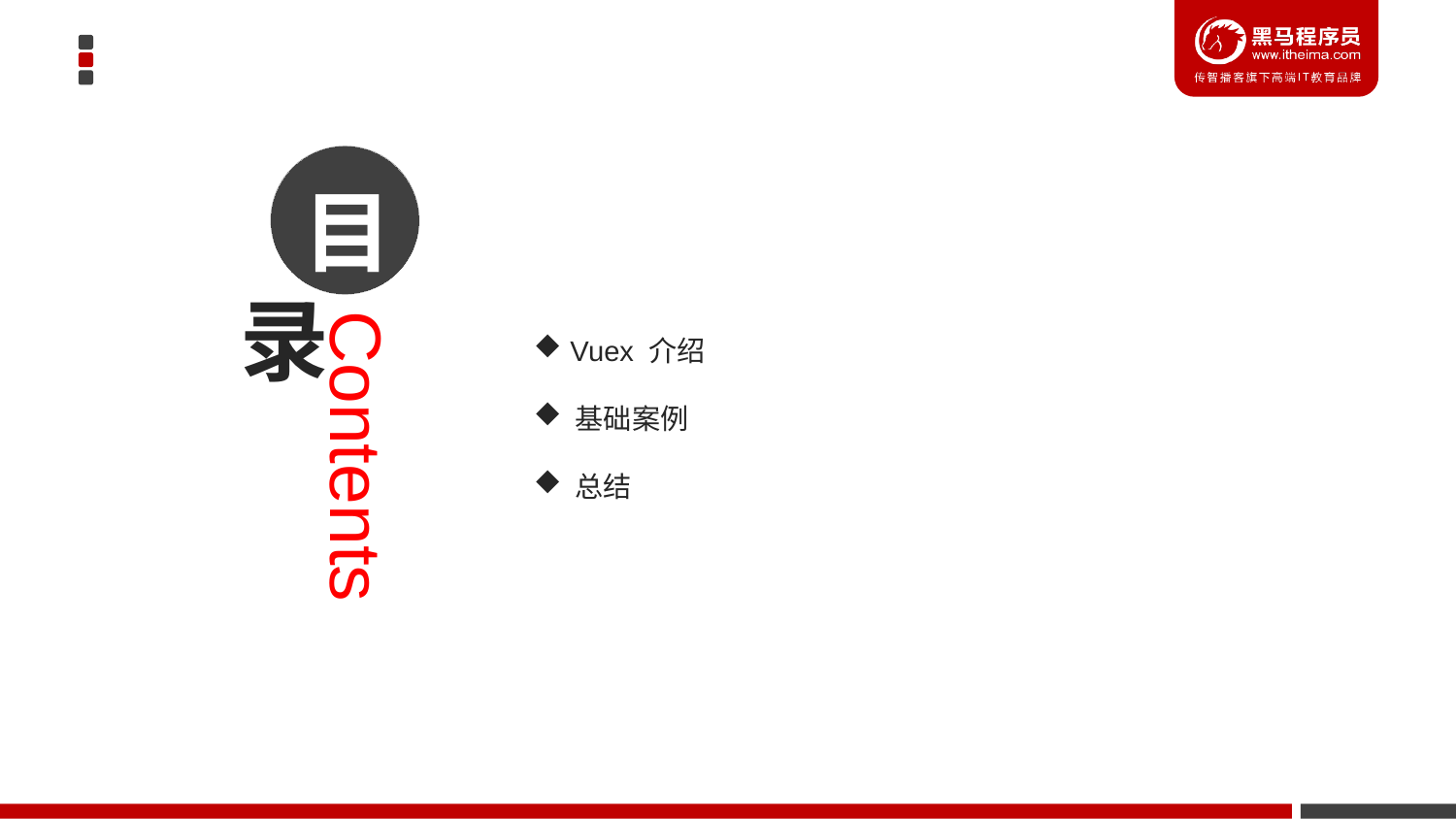

目
录
 Vuex 介绍
 基础案例
 总结
Contents